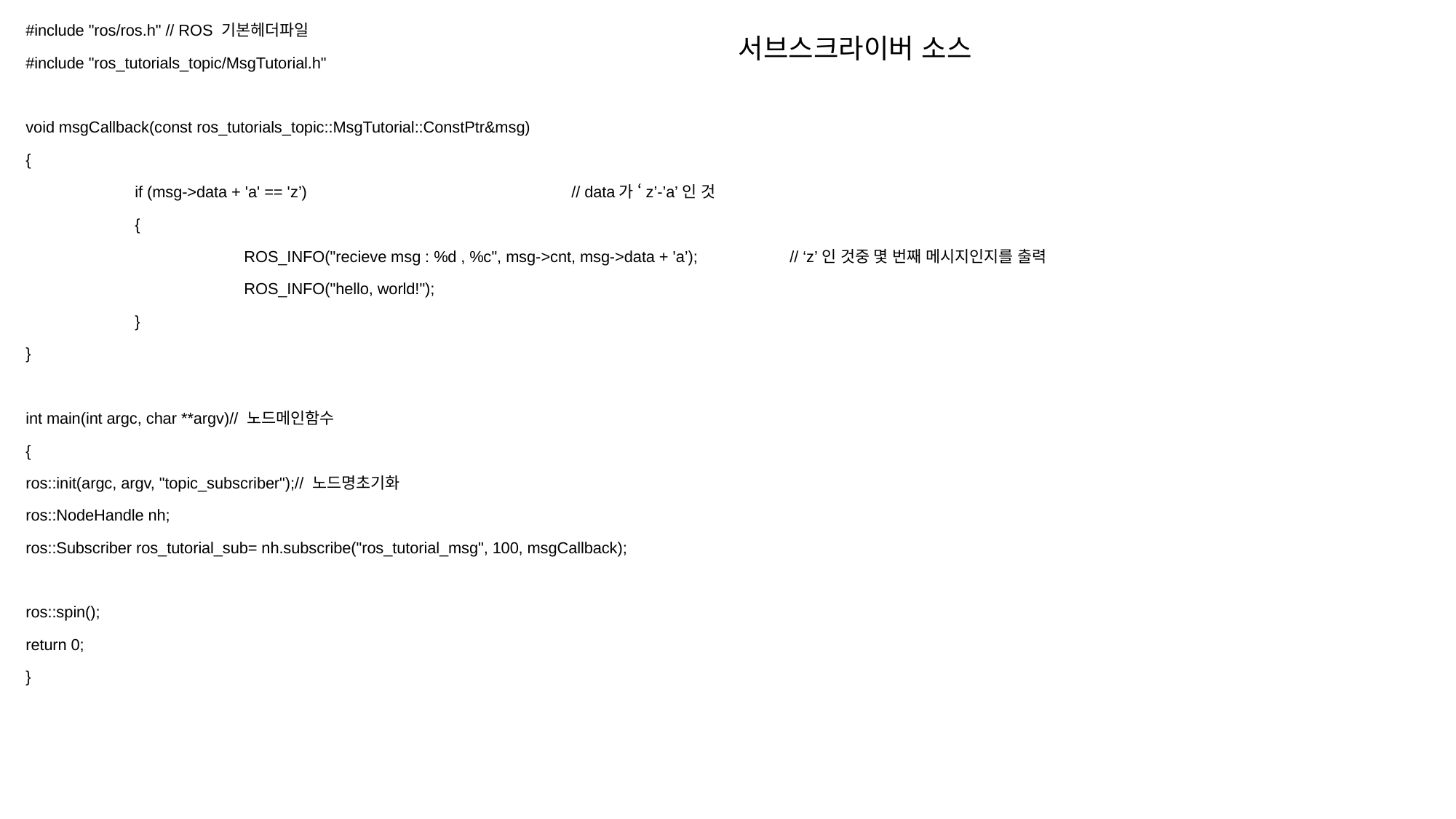

#include "ros/ros.h" // ROS 기본헤더파일
#include "ros_tutorials_topic/MsgTutorial.h"

void msgCallback(const ros_tutorials_topic::MsgTutorial::ConstPtr&msg)
{
	if (msg->data + 'a' == 'z’)			// data가 ‘z’-’a’인 것
	{
		ROS_INFO("recieve msg : %d , %c", msg->cnt, msg->data + 'a’);	// ‘z’인 것중 몇 번째 메시지인지를 출력
		ROS_INFO("hello, world!");
	}
}

int main(int argc, char **argv)// 노드메인함수
{
ros::init(argc, argv, "topic_subscriber");// 노드명초기화
ros::NodeHandle nh;
ros::Subscriber ros_tutorial_sub= nh.subscribe("ros_tutorial_msg", 100, msgCallback);

ros::spin();
return 0;
}
서브스크라이버 소스